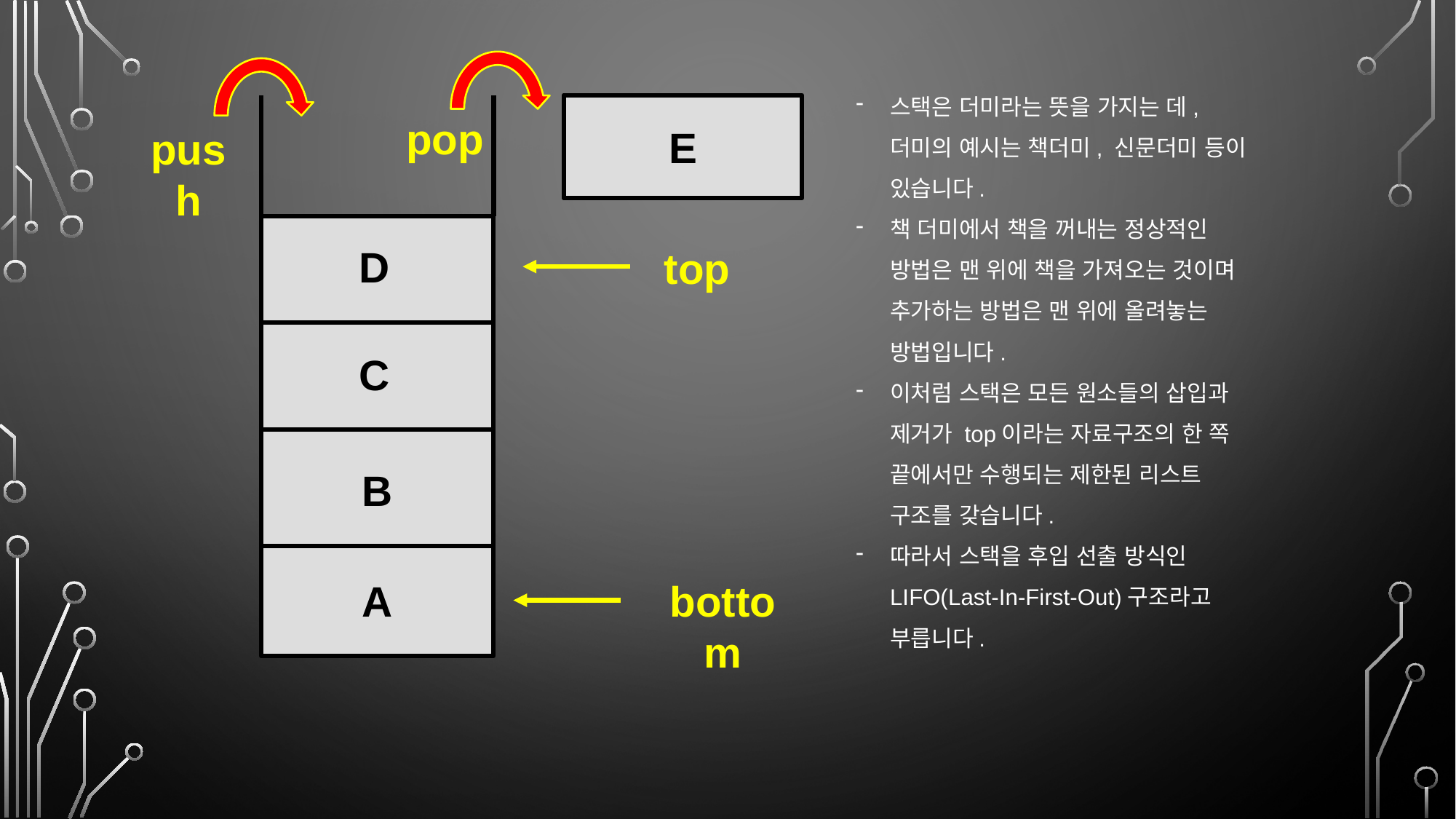

스택은 더미라는 뜻을 가지는 데, 더미의 예시는 책더미, 신문더미 등이 있습니다.
책 더미에서 책을 꺼내는 정상적인 방법은 맨 위에 책을 가져오는 것이며 추가하는 방법은 맨 위에 올려놓는 방법입니다.
이처럼 스택은 모든 원소들의 삽입과 제거가 top이라는 자료구조의 한 쪽 끝에서만 수행되는 제한된 리스트 구조를 갖습니다.
따라서 스택을 후입 선출 방식인 LIFO(Last-In-First-Out)구조라고 부릅니다.

pop
E
push

D
top
C
B
A
bottom